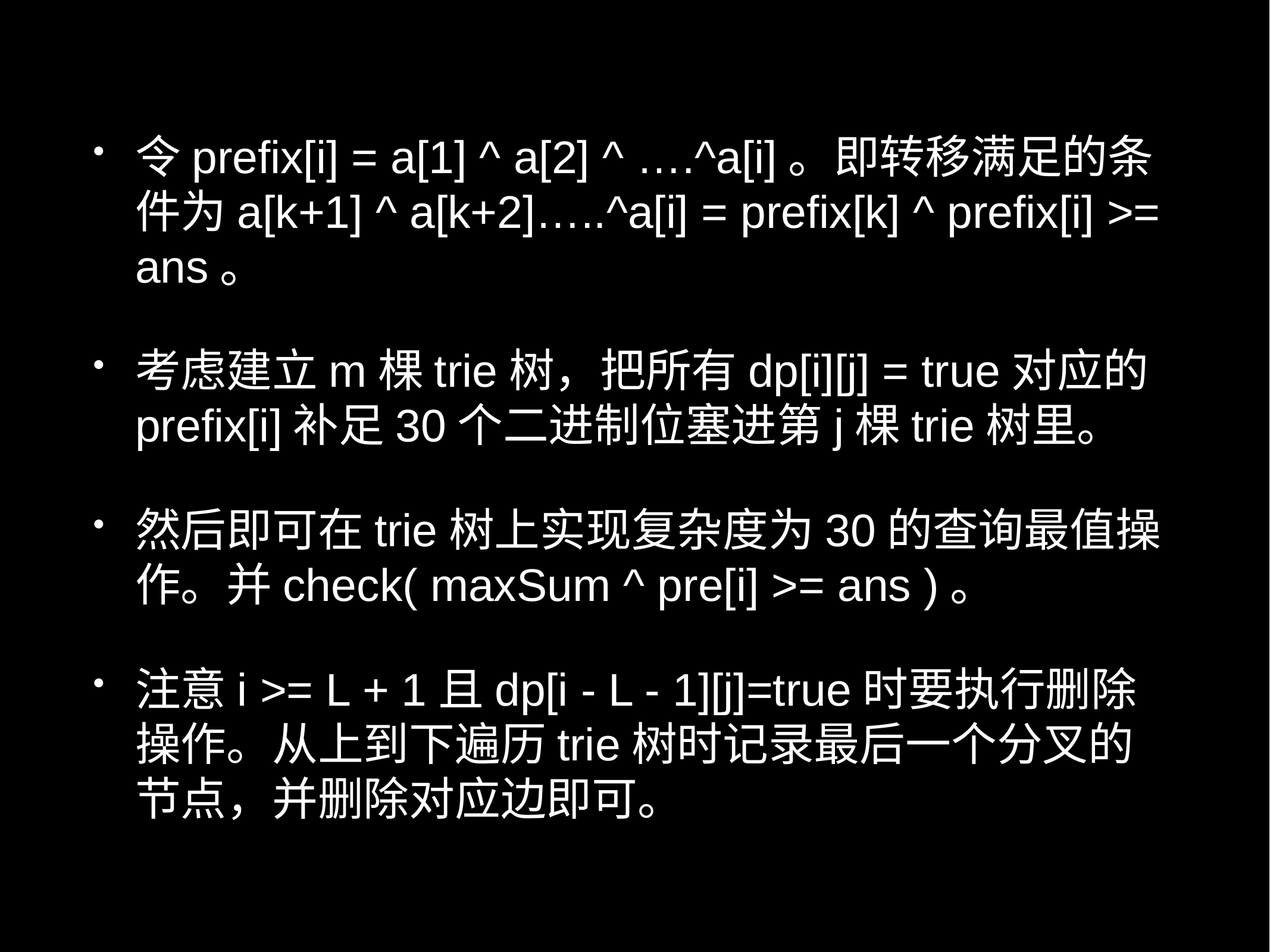

令prefix[i] = a[1] ^ a[2] ^ ….^a[i]。即转移满足的条件为a[k+1] ^ a[k+2]…..^a[i] = prefix[k] ^ prefix[i] >= ans。
考虑建立m棵trie树，把所有dp[i][j] = true对应的prefix[i]补足30个二进制位塞进第j棵trie树里。
然后即可在trie树上实现复杂度为30的查询最值操作。并check( maxSum ^ pre[i] >= ans )。
注意i >= L + 1且dp[i - L - 1][j]=true时要执行删除操作。从上到下遍历trie树时记录最后一个分叉的节点，并删除对应边即可。